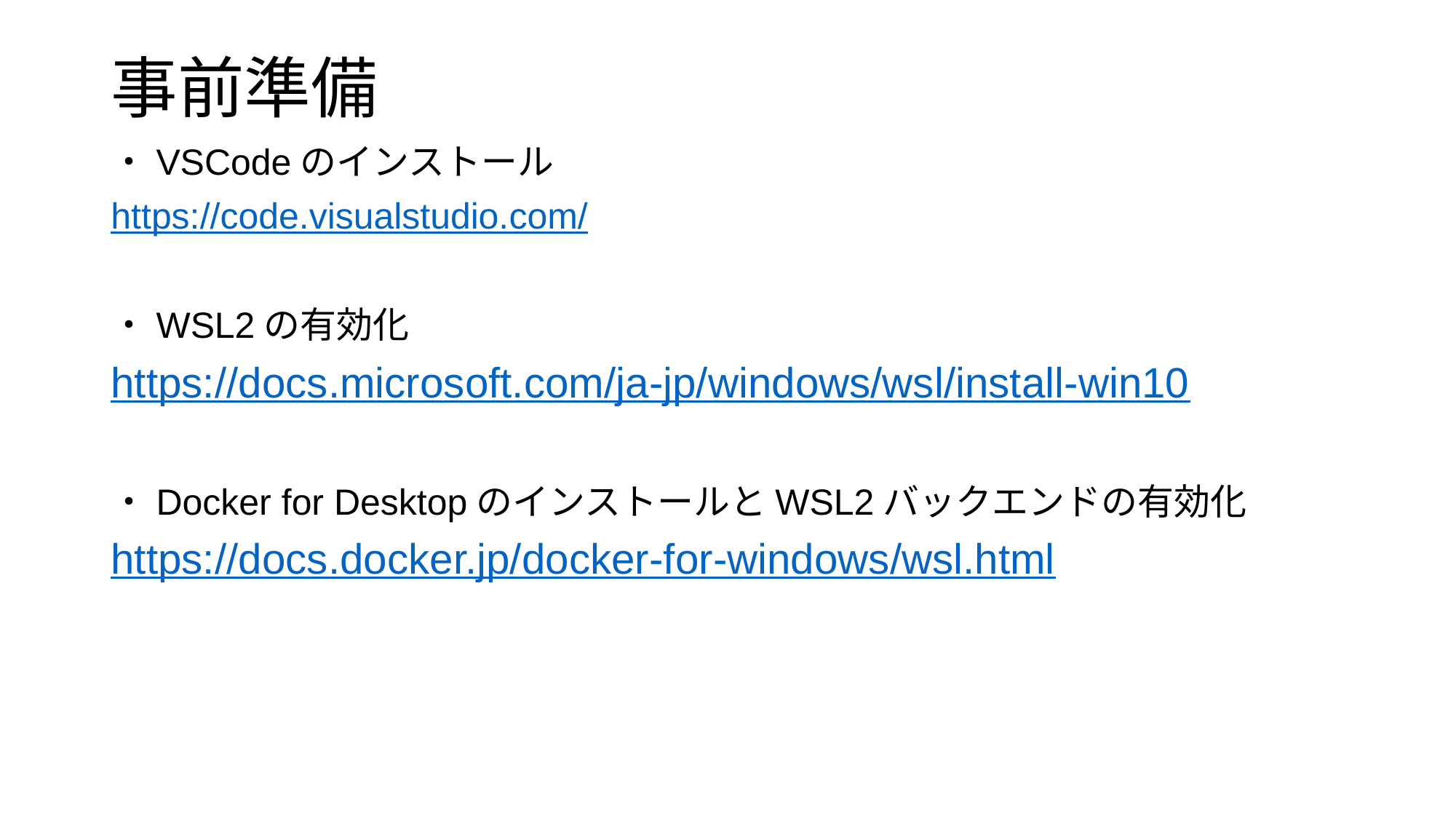

# 事前準備
・VSCodeのインストール
https://code.visualstudio.com/

・WSL2の有効化
https://docs.microsoft.com/ja-jp/windows/wsl/install-win10

・Docker for DesktopのインストールとWSL2バックエンドの有効化
https://docs.docker.jp/docker-for-windows/wsl.html